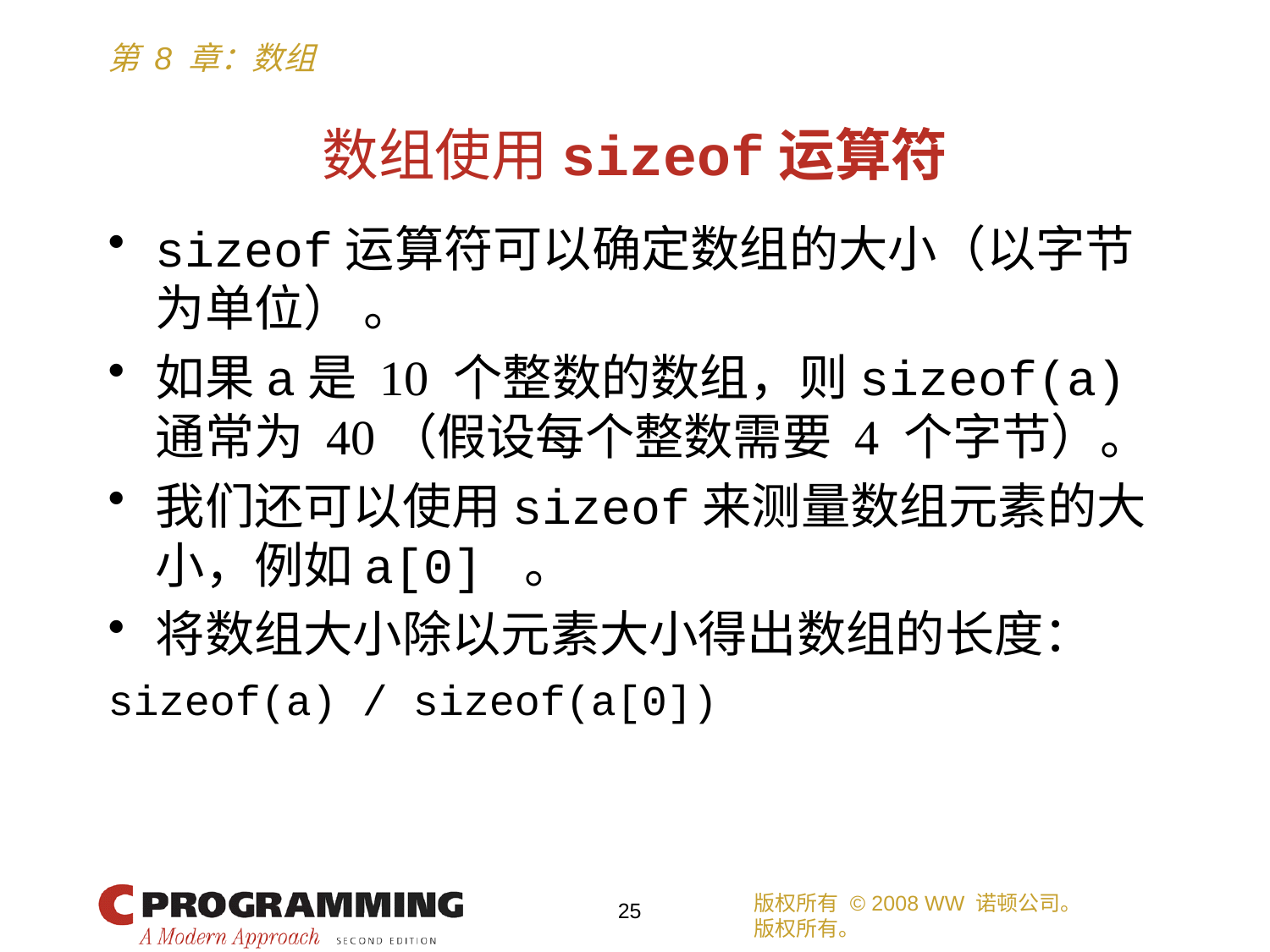

# 数组使用sizeof运算符
sizeof运算符可以确定数组的大小（以字节为单位） 。
如果a是 10 个整数的数组，则sizeof(a)通常为 40（假设每个整数需要 4 个字节）。
我们还可以使用sizeof来测量数组元素的大小，例如a[0] 。
将数组大小除以元素大小得出数组的长度：
sizeof(a) / sizeof(a[0])
版权所有 © 2008 WW 诺顿公司。
版权所有。
25